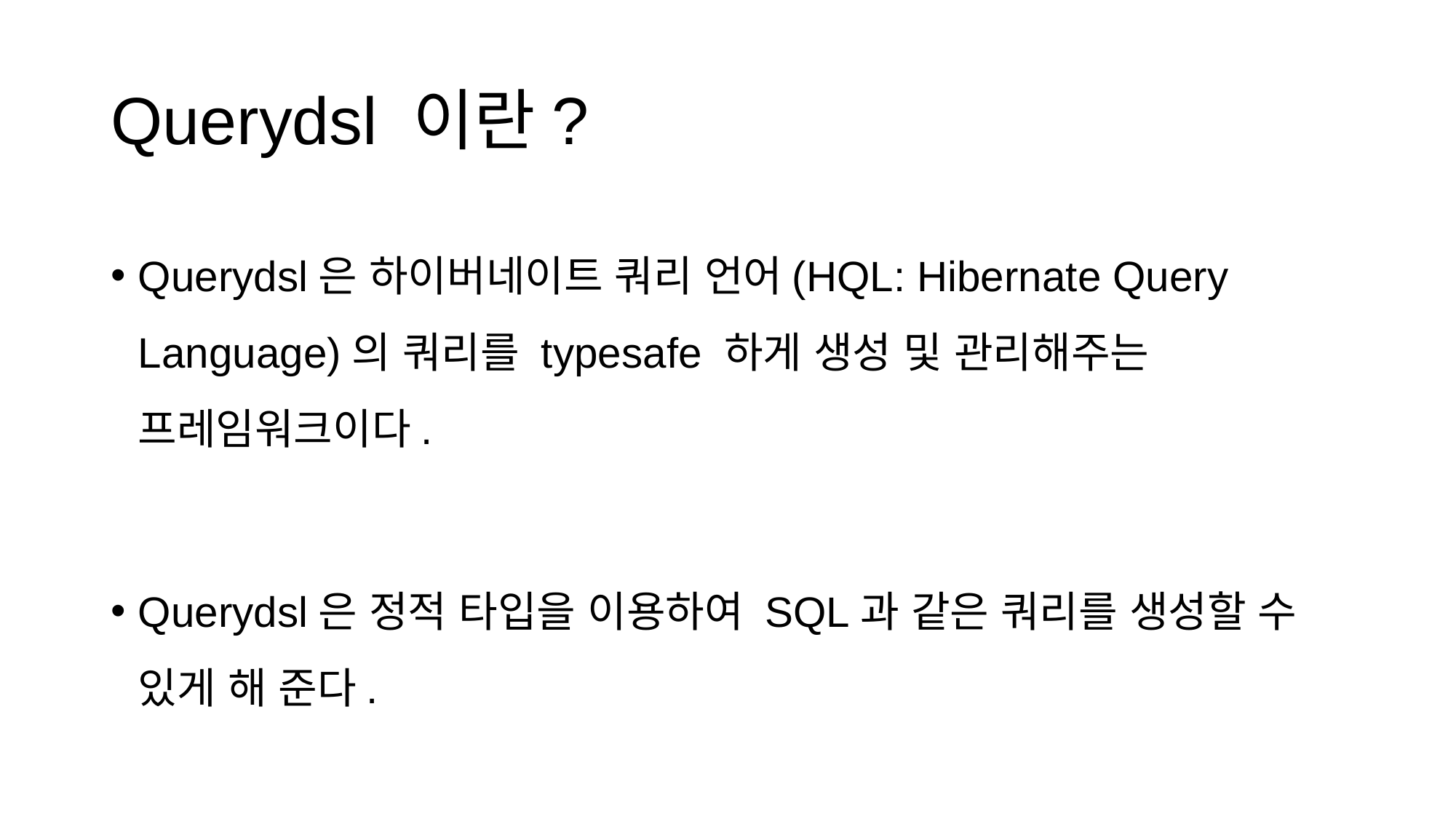

# Querydsl 이란?
Querydsl은 하이버네이트 쿼리 언어(HQL: Hibernate Query Language)의 쿼리를 typesafe 하게 생성 및 관리해주는 프레임워크이다.

Querydsl은 정적 타입을 이용하여 SQL과 같은 쿼리를 생성할 수 있게 해 준다.